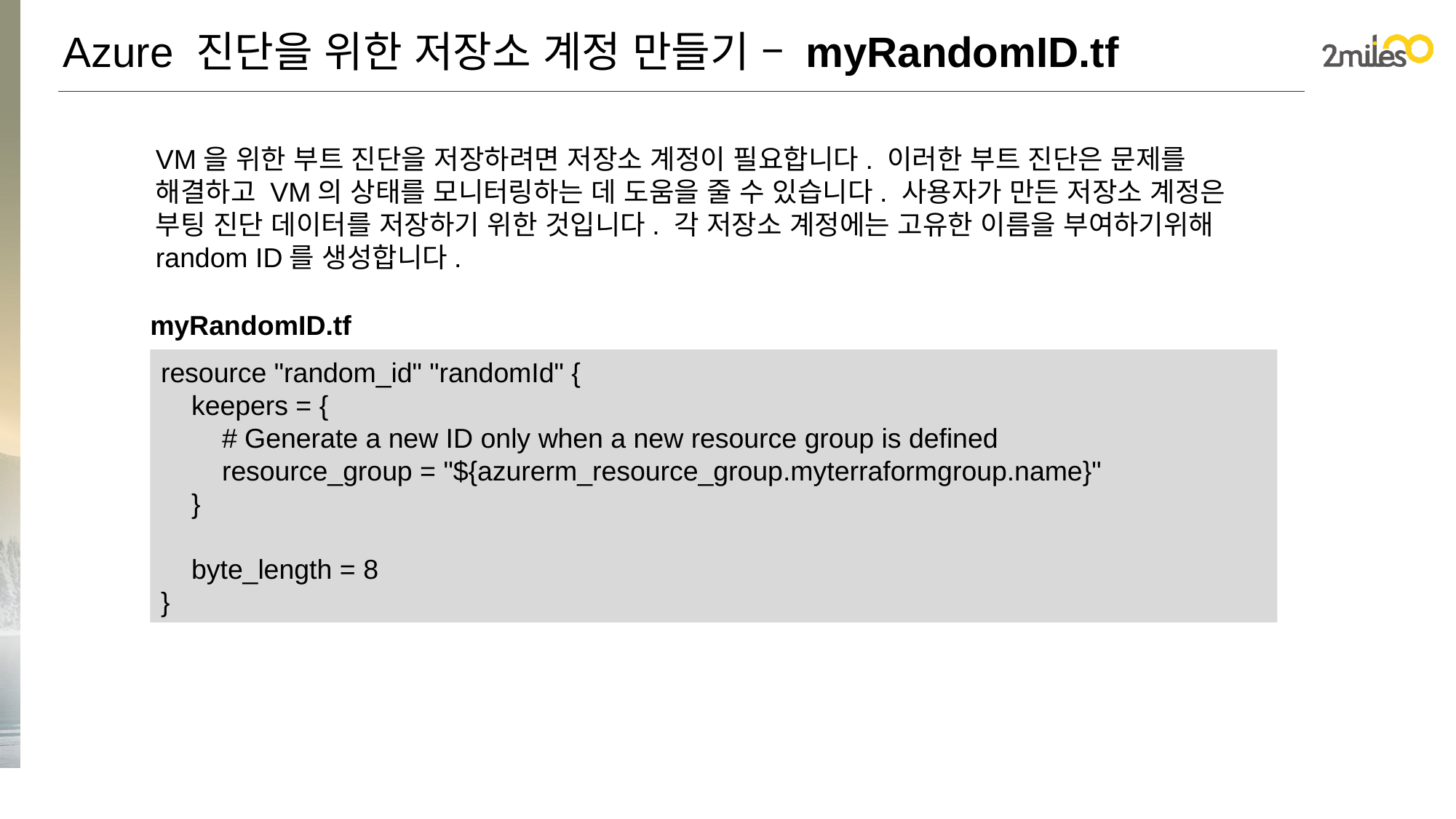

Azure 진단을 위한 저장소 계정 만들기 – myRandomID.tf

VM을 위한 부트 진단을 저장하려면 저장소 계정이 필요합니다. 이러한 부트 진단은 문제를 해결하고 VM의 상태를 모니터링하는 데 도움을 줄 수 있습니다. 사용자가 만든 저장소 계정은 부팅 진단 데이터를 저장하기 위한 것입니다. 각 저장소 계정에는 고유한 이름을 부여하기위해
random ID를 생성합니다.
myRandomID.tf
resource "random_id" "randomId" {
    keepers = {
        # Generate a new ID only when a new resource group is defined
        resource_group = "${azurerm_resource_group.myterraformgroup.name}"
    }

    byte_length = 8
}